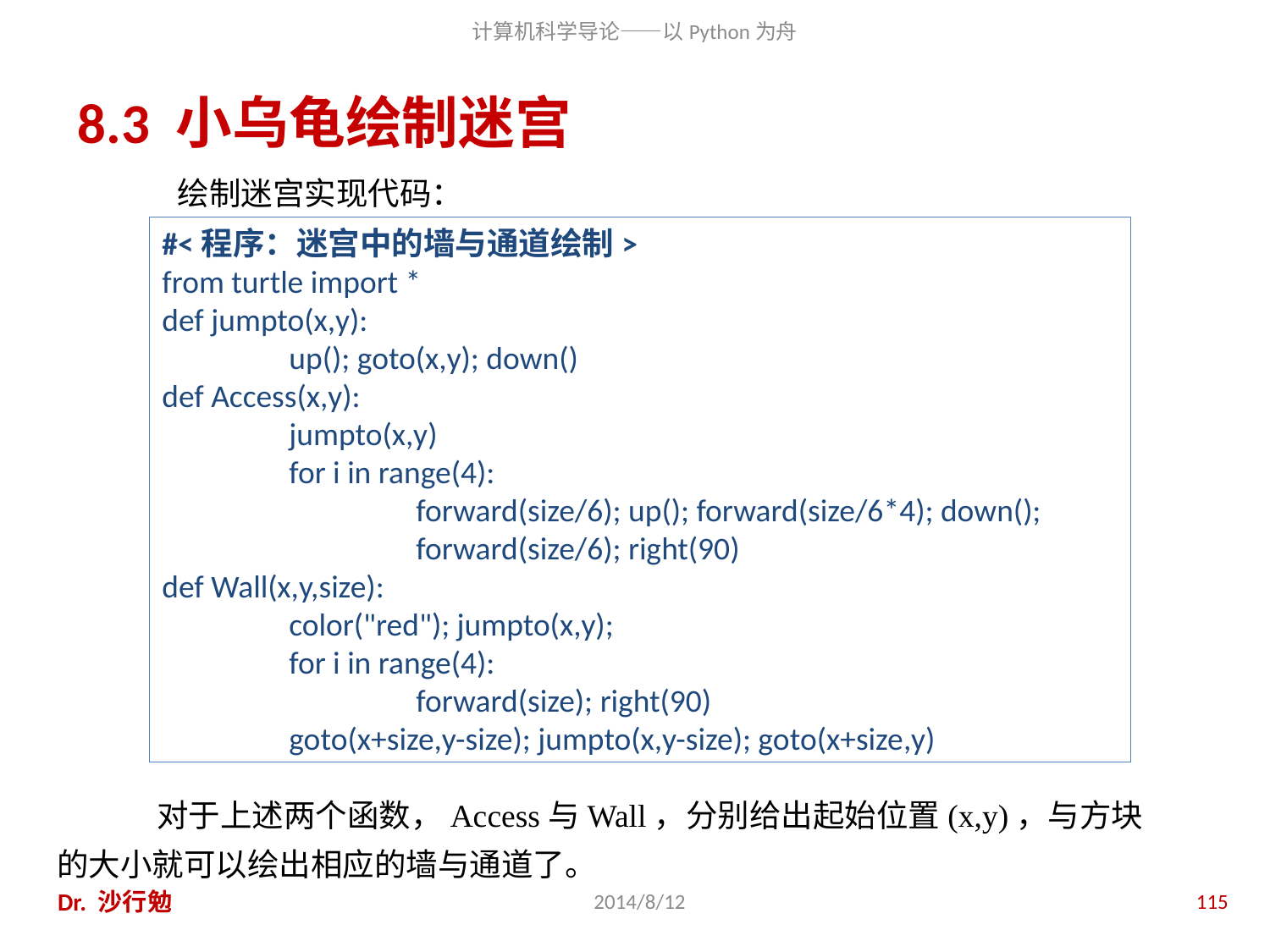

# 8.3 小乌龟绘制迷宫
绘制迷宫实现代码：
#<程序：迷宫中的墙与通道绘制>
from turtle import *
def jumpto(x,y):
	up(); goto(x,y); down()
def Access(x,y):
	jumpto(x,y)
	for i in range(4):
		forward(size/6); up(); forward(size/6*4); down();
		forward(size/6); right(90)
def Wall(x,y,size):
	color("red"); jumpto(x,y);
	for i in range(4):
		forward(size); right(90)
	goto(x+size,y-size); jumpto(x,y-size); goto(x+size,y)
对于上述两个函数，Access与Wall，分别给出起始位置(x,y)，与方块的大小就可以绘出相应的墙与通道了。
Dr. 沙行勉
2014/8/12
115